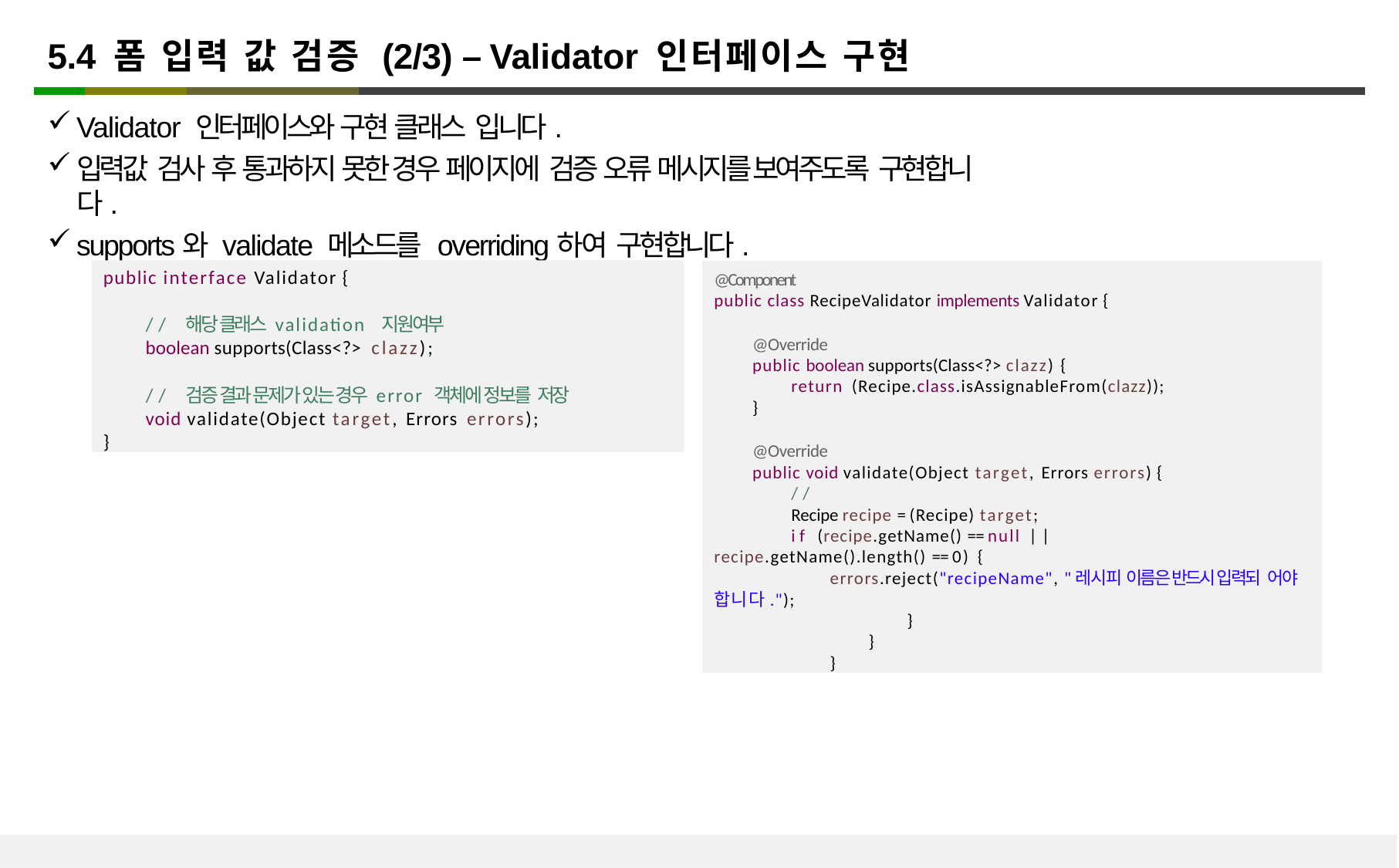

# 5.4 폼 입력 값 검증 (2/3) – Validator 인터페이스 구현
Validator 인터페이스와 구현 클래스 입니다.
입력값 검사 후 통과하지 못한 경우 페이지에  검증 오류 메시지를 보여주도록 구현합니다.
supports와 validate 메소드를 overriding하여 구현합니다.
public interface Validator {

// 해당 클래스 validation 지원여부
boolean supports(Class<?> clazz);

// 검증 결과 문제가 있는 경우 error 객체에 정보를 저장
void validate(Object target, Errors errors);
}
@Component
public class RecipeValidator implements Validator {

@Override
public boolean supports(Class<?> clazz) {
return (Recipe.class.isAssignableFrom(clazz));
}

@Override
public void validate(Object target, Errors errors) {
//
Recipe recipe = (Recipe) target;
if (recipe.getName() == null ||
recipe.getName().length() == 0) {
errors.reject("recipeName", "레시피 이름은 반드시 입력되  어야 합니다.");
}
}
}